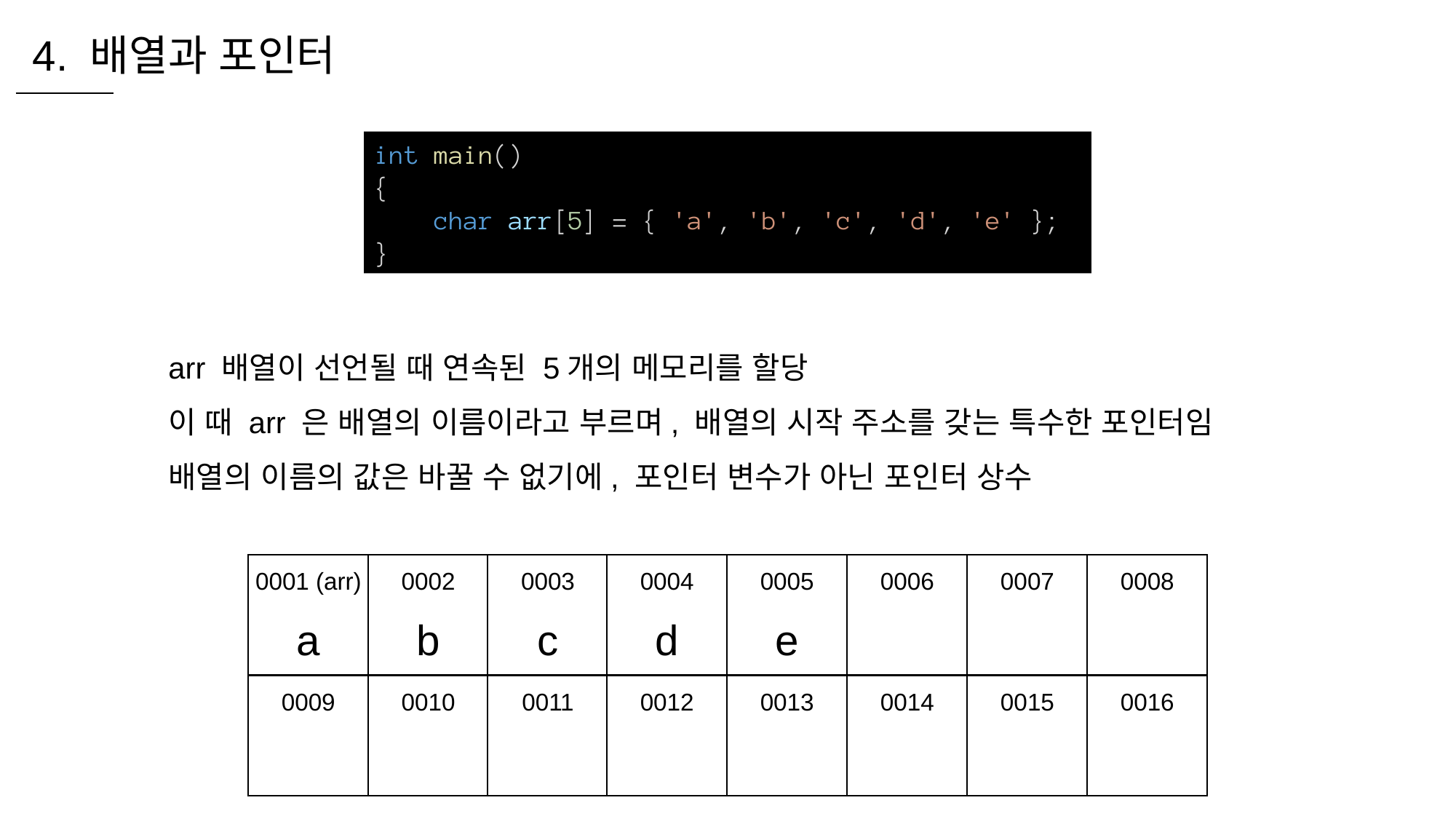

4. 배열과 포인터
int main()
{
    char arr[5] = { 'a', 'b', 'c', 'd', 'e' };
}
arr 배열이 선언될 때 연속된 5개의 메모리를 할당
이 때 arr 은 배열의 이름이라고 부르며, 배열의 시작 주소를 갖는 특수한 포인터임
배열의 이름의 값은 바꿀 수 없기에, 포인터 변수가 아닌 포인터 상수
0001 (arr)

a
0002

b
0003

c
0004

d
0005

e
0006

a
0007

a
0008

a
0009

5
0010

?
0011

a
0012

a
0013

a
0014

a
0015

a
0016

a